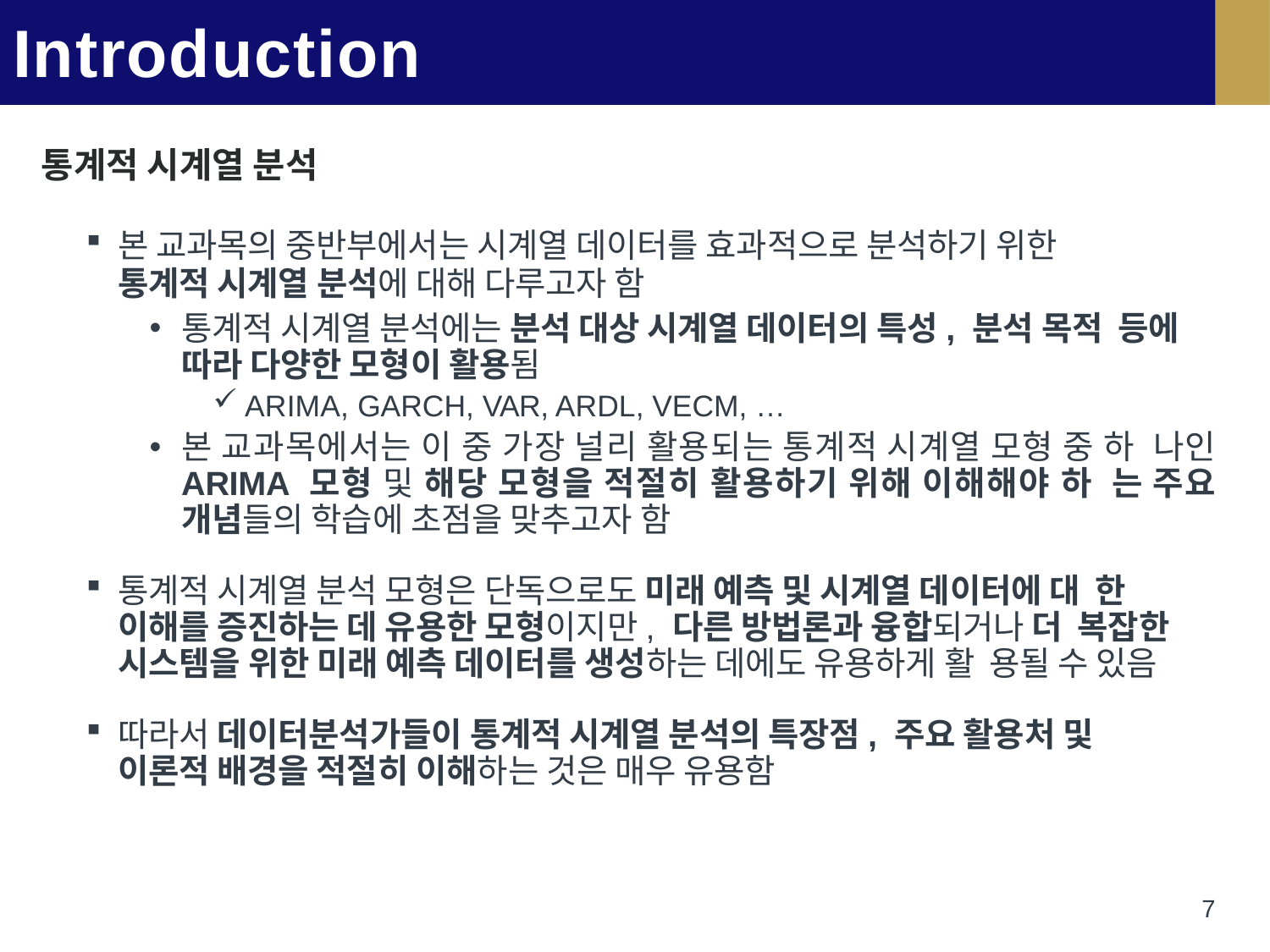

# Introduction
통계적 시계열 분석

본 교과목의 중반부에서는 시계열 데이터를 효과적으로 분석하기 위한
통계적 시계열 분석에 대해 다루고자 함
통계적 시계열 분석에는 분석 대상 시계열 데이터의 특성, 분석 목적  등에 따라 다양한 모형이 활용됨
ARIMA, GARCH, VAR, ARDL, VECM, …
본 교과목에서는 이 중 가장 널리 활용되는 통계적 시계열 모형 중 하  나인 ARIMA 모형 및 해당 모형을 적절히 활용하기 위해 이해해야 하  는 주요 개념들의 학습에 초점을 맞추고자 함

통계적 시계열 분석 모형은 단독으로도 미래 예측 및 시계열 데이터에 대  한 이해를 증진하는 데 유용한 모형이지만, 다른 방법론과 융합되거나 더  복잡한 시스템을 위한 미래 예측 데이터를 생성하는 데에도 유용하게 활  용될 수 있음

따라서 데이터분석가들이 통계적 시계열 분석의 특장점, 주요 활용처 및  이론적 배경을 적절히 이해하는 것은 매우 유용함
7